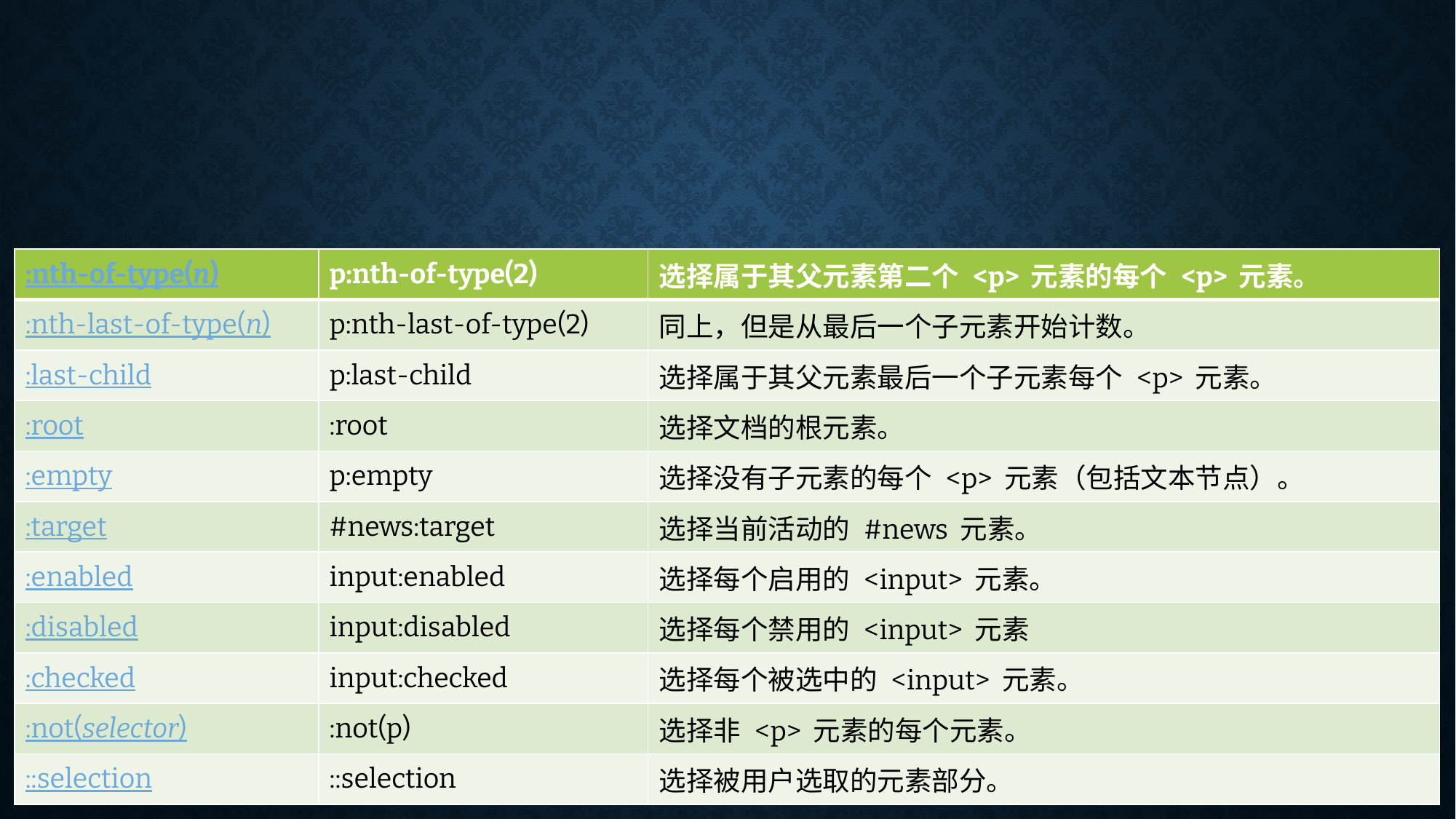

#
| :nth-of-type(n) | p:nth-of-type(2) | 选择属于其父元素第二个 <p> 元素的每个 <p> 元素。 |
| --- | --- | --- |
| :nth-last-of-type(n) | p:nth-last-of-type(2) | 同上，但是从最后一个子元素开始计数。 |
| :last-child | p:last-child | 选择属于其父元素最后一个子元素每个 <p> 元素。 |
| :root | :root | 选择文档的根元素。 |
| :empty | p:empty | 选择没有子元素的每个 <p> 元素（包括文本节点）。 |
| :target | #news:target | 选择当前活动的 #news 元素。 |
| :enabled | input:enabled | 选择每个启用的 <input> 元素。 |
| :disabled | input:disabled | 选择每个禁用的 <input> 元素 |
| :checked | input:checked | 选择每个被选中的 <input> 元素。 |
| :not(selector) | :not(p) | 选择非 <p> 元素的每个元素。 |
| ::selection | ::selection | 选择被用户选取的元素部分。 |